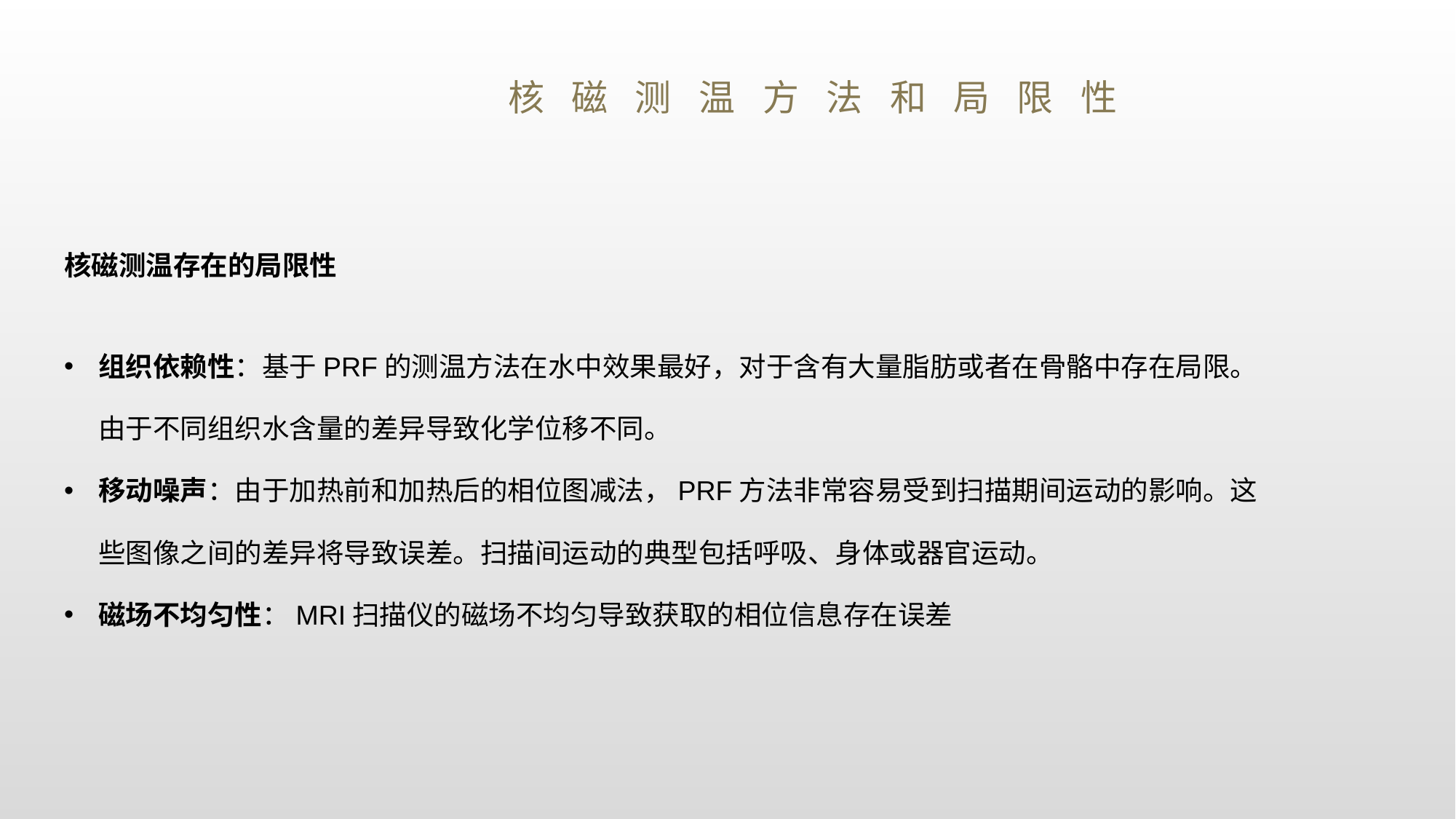

核磁测温方法和局限性
核磁测温存在的局限性
组织依赖性：基于PRF的测温方法在水中效果最好，对于含有大量脂肪或者在骨骼中存在局限。由于不同组织水含量的差异导致化学位移不同。
移动噪声：由于加热前和加热后的相位图减法，PRF方法非常容易受到扫描期间运动的影响。这些图像之间的差异将导致误差。扫描间运动的典型包括呼吸、身体或器官运动。
磁场不均匀性：MRI扫描仪的磁场不均匀导致获取的相位信息存在误差